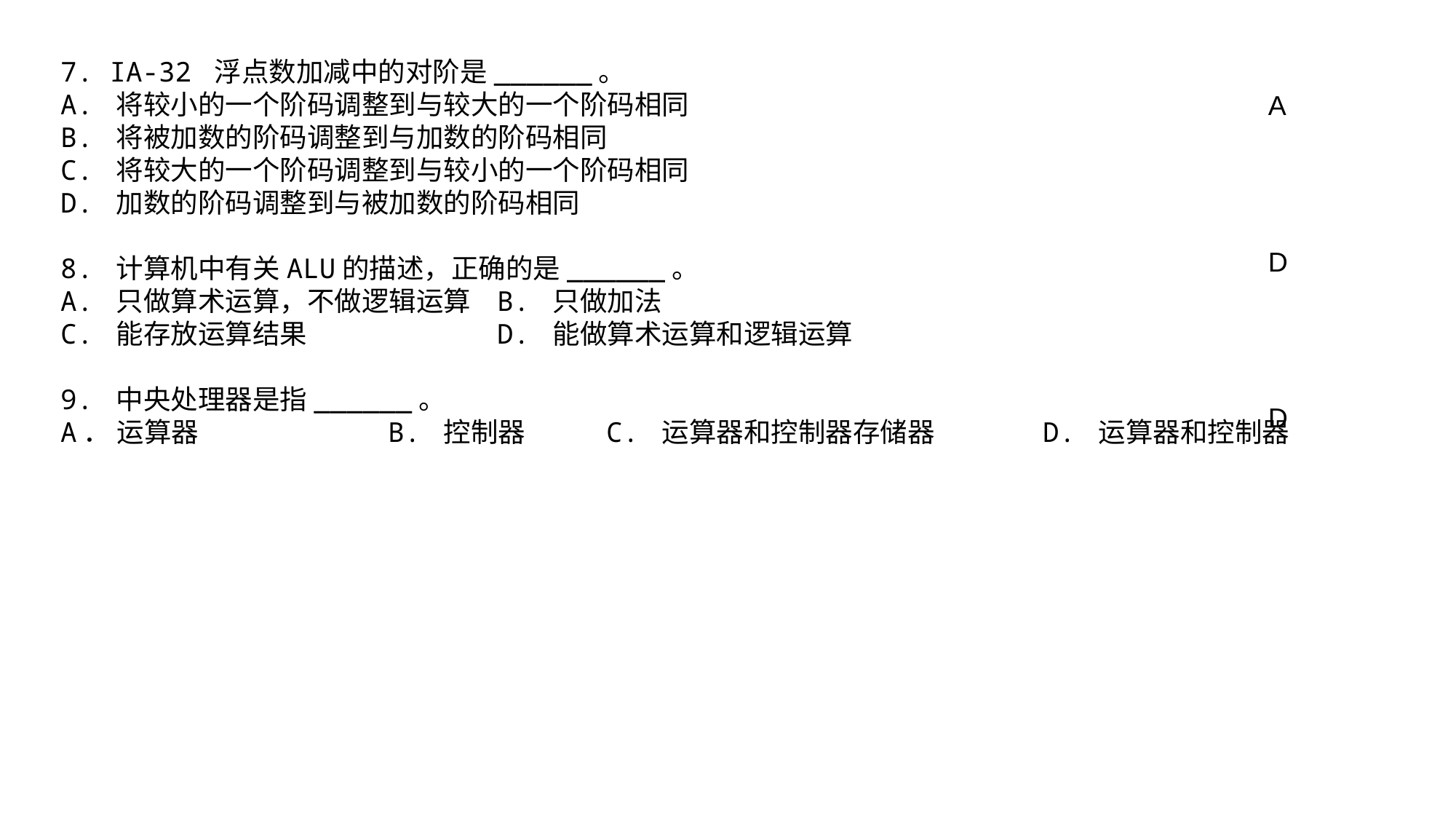

7. IA-32 浮点数加减中的对阶是______。
A. 将较小的一个阶码调整到与较大的一个阶码相同
B. 将被加数的阶码调整到与加数的阶码相同
C. 将较大的一个阶码调整到与较小的一个阶码相同
D. 加数的阶码调整到与被加数的阶码相同

8. 计算机中有关ALU的描述，正确的是______。
A. 只做算术运算，不做逻辑运算	B. 只做加法
C. 能存放运算结果		D. 能做算术运算和逻辑运算

9. 中央处理器是指______。
A． 运算器		B. 控制器	C. 运算器和控制器存储器	D. 运算器和控制器
A
D
D